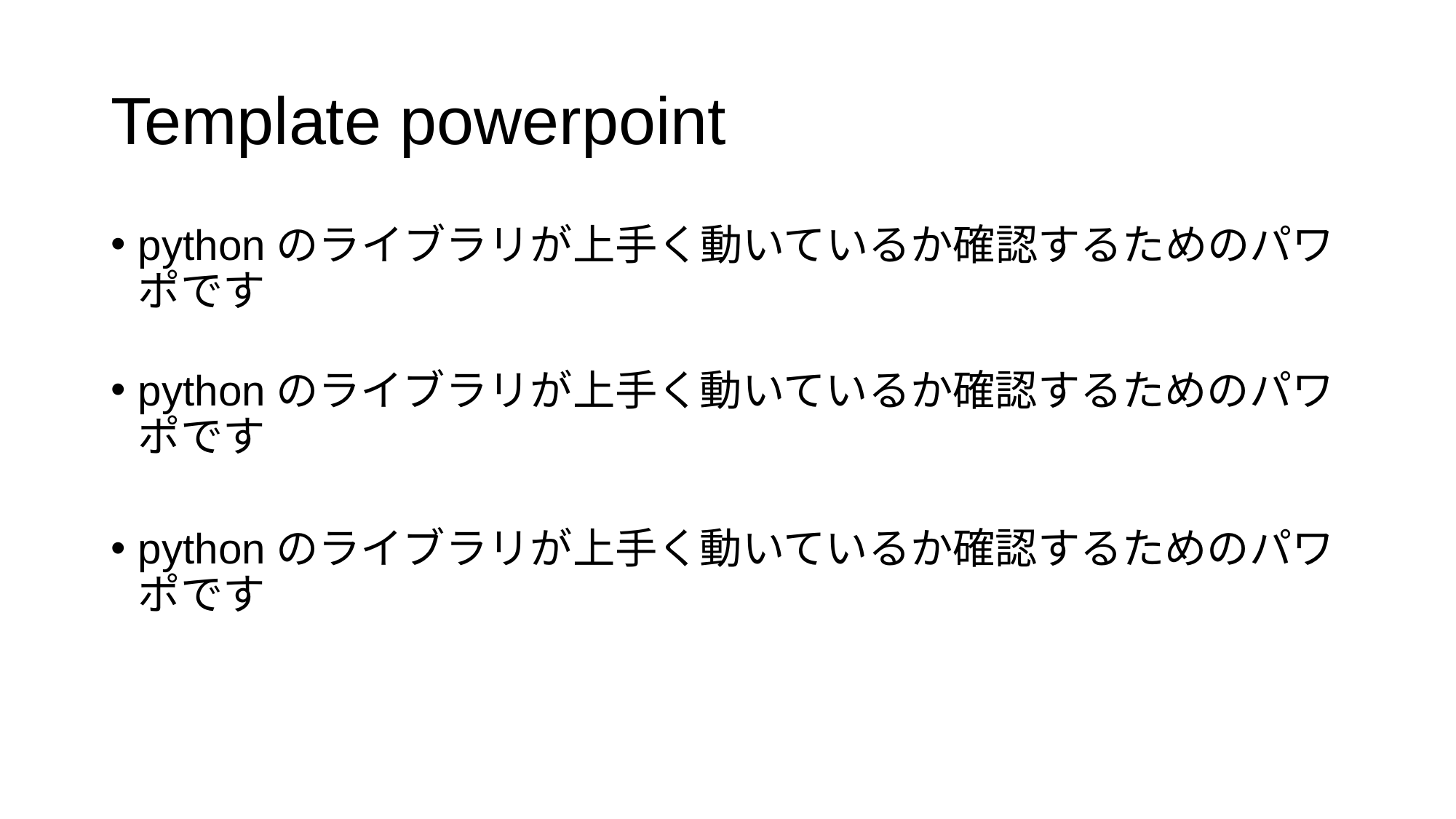

# Template powerpoint
pythonのライブラリが上手く動いているか確認するためのパワポです
pythonのライブラリが上手く動いているか確認するためのパワポです
pythonのライブラリが上手く動いているか確認するためのパワポです